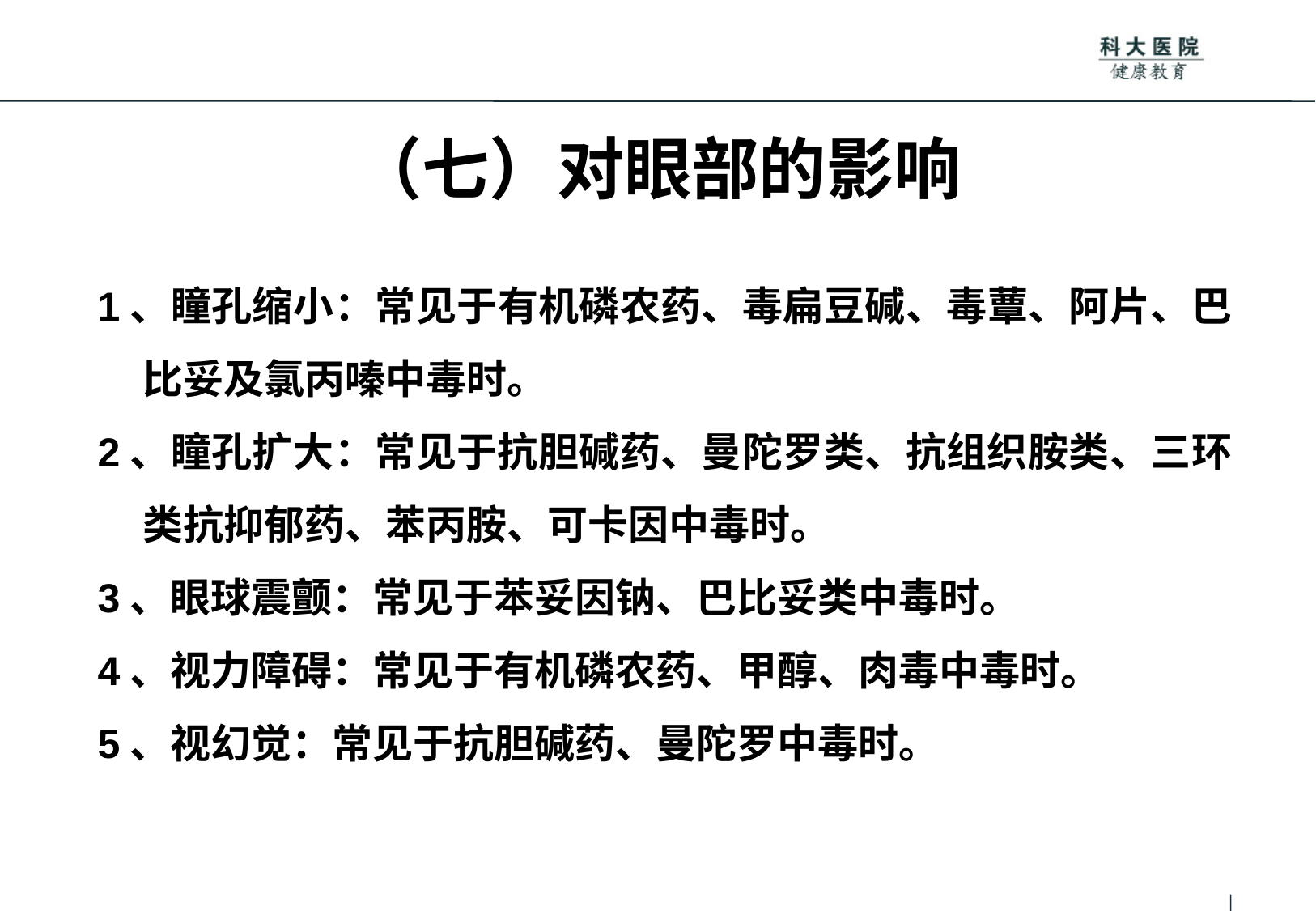

# （七）对眼部的影响
1、瞳孔缩小：常见于有机磷农药、毒扁豆碱、毒蕈、阿片、巴比妥及氯丙嗪中毒时。
2、瞳孔扩大：常见于抗胆碱药、曼陀罗类、抗组织胺类、三环类抗抑郁药、苯丙胺、可卡因中毒时。
3、眼球震颤：常见于苯妥因钠、巴比妥类中毒时。
4、视力障碍：常见于有机磷农药、甲醇、肉毒中毒时。
5、视幻觉：常见于抗胆碱药、曼陀罗中毒时。